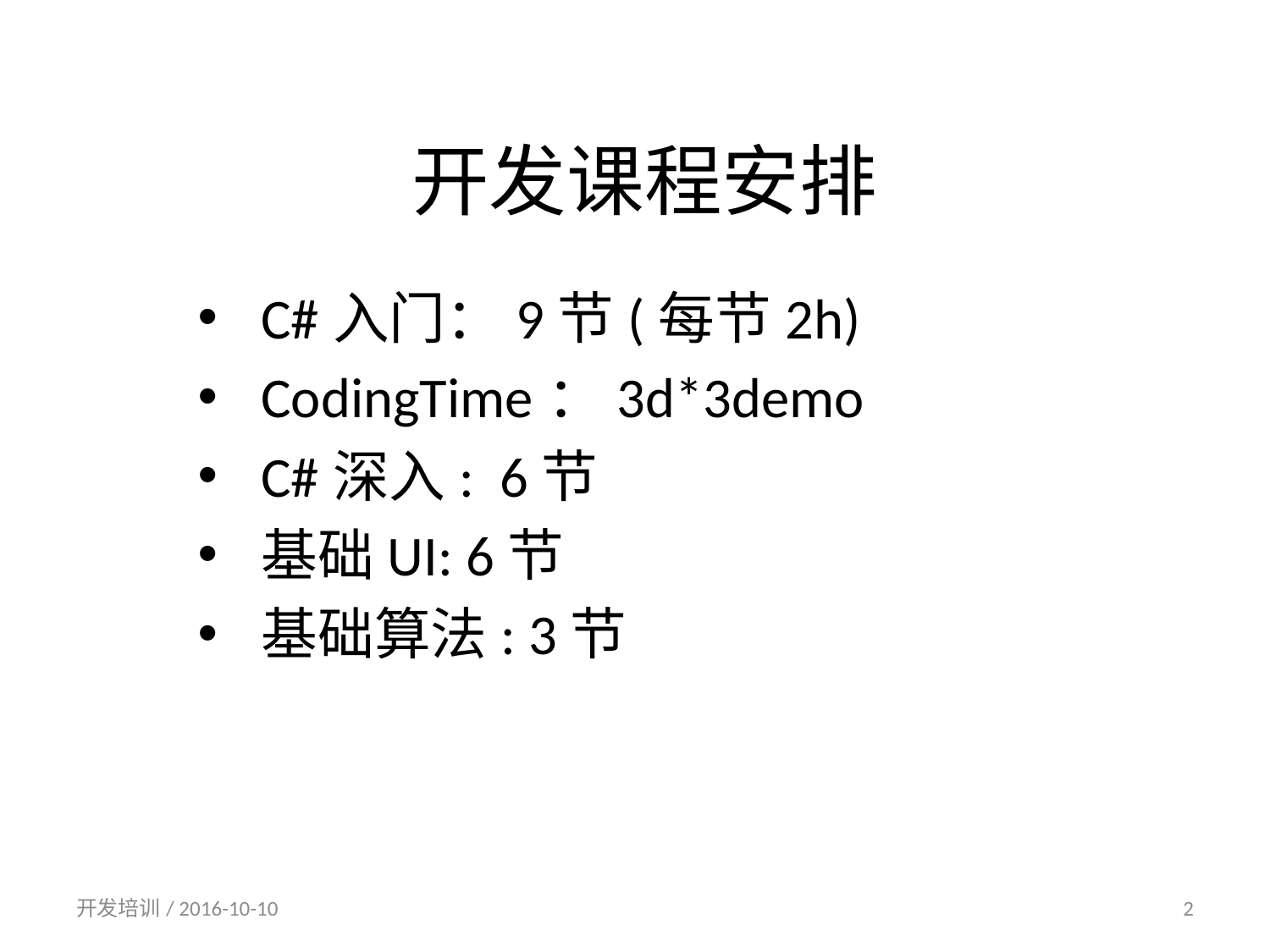

# 开发课程安排
C#入门：9节(每节2h)
CodingTime：3d*3demo
C#深入:  6节
基础UI: 6节
基础算法: 3节
开发培训/ 2016-10-10
2